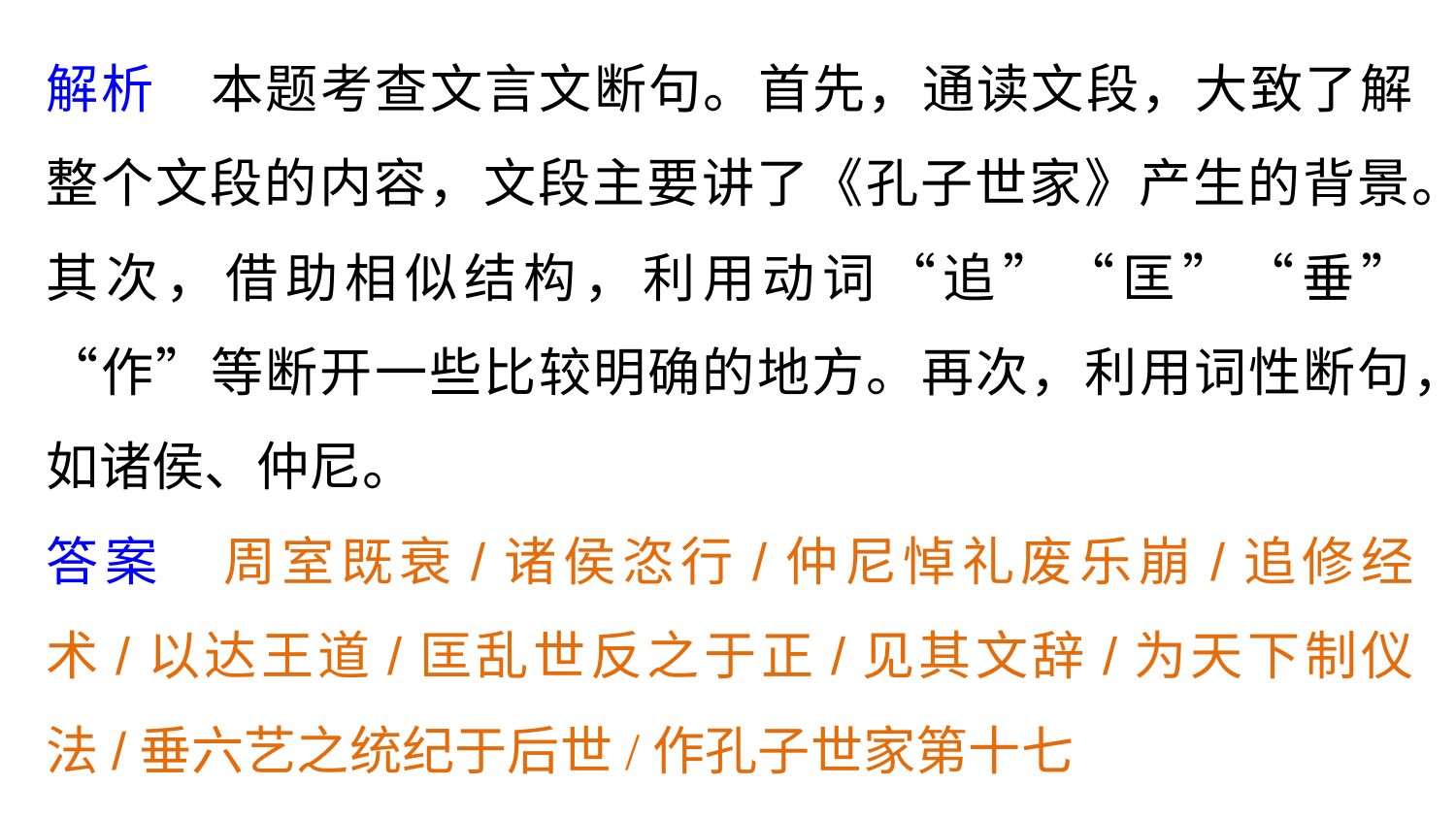

解析　本题考查文言文断句。首先，通读文段，大致了解整个文段的内容，文段主要讲了《孔子世家》产生的背景。其次，借助相似结构，利用动词“追”“匡”“垂”“作”等断开一些比较明确的地方。再次，利用词性断句，如诸侯、仲尼。
答案　周室既衰/诸侯恣行/仲尼悼礼废乐崩/追修经术/以达王道/匡乱世反之于正/见其文辞/为天下制仪法/垂六艺之统纪于后世/作孔子世家第十七